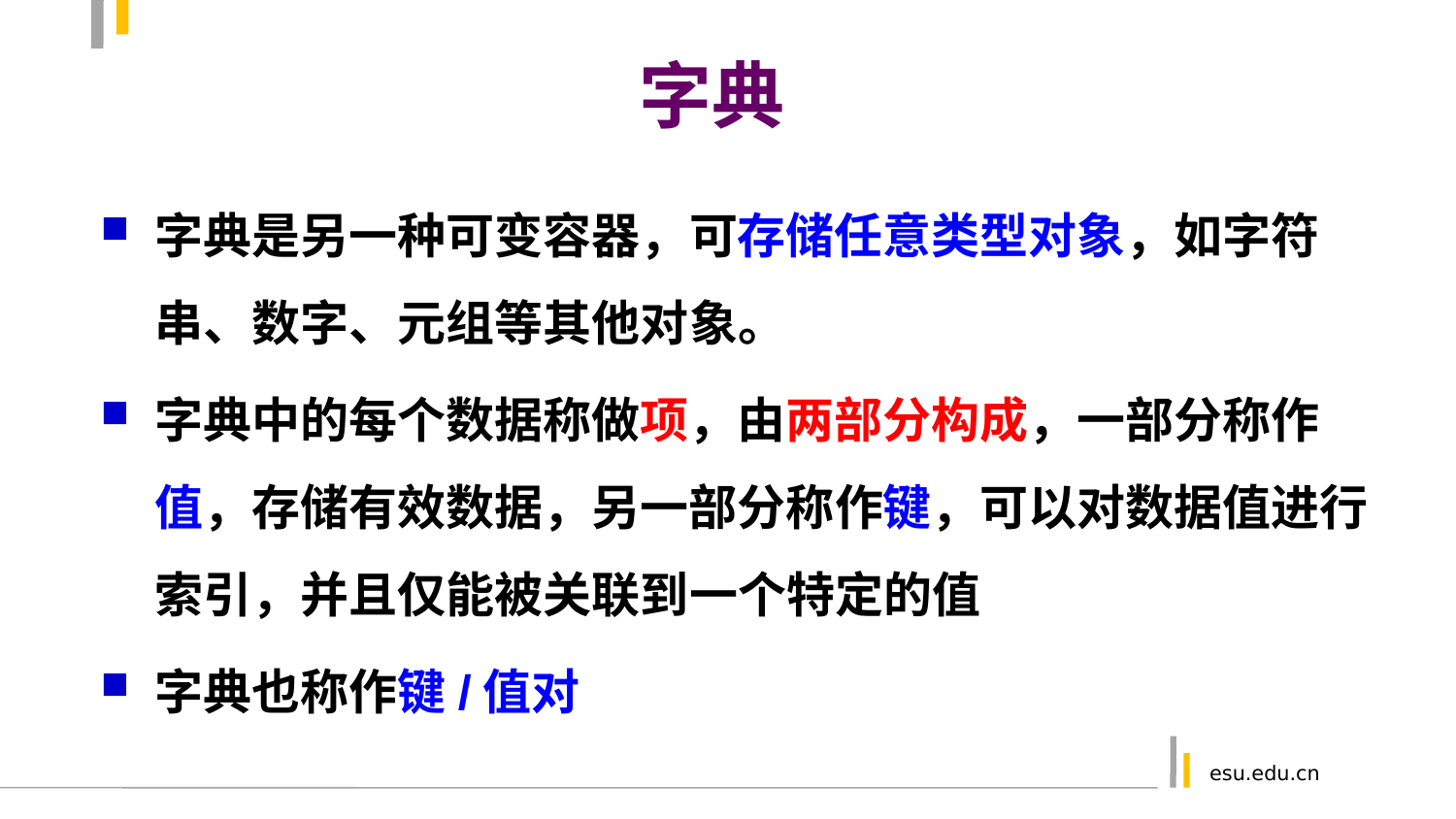

# 字典
字典是另一种可变容器，可存储任意类型对象，如字符串、数字、元组等其他对象。
字典中的每个数据称做项，由两部分构成，一部分称作值，存储有效数据，另一部分称作键，可以对数据值进行索引，并且仅能被关联到一个特定的值
字典也称作键/值对